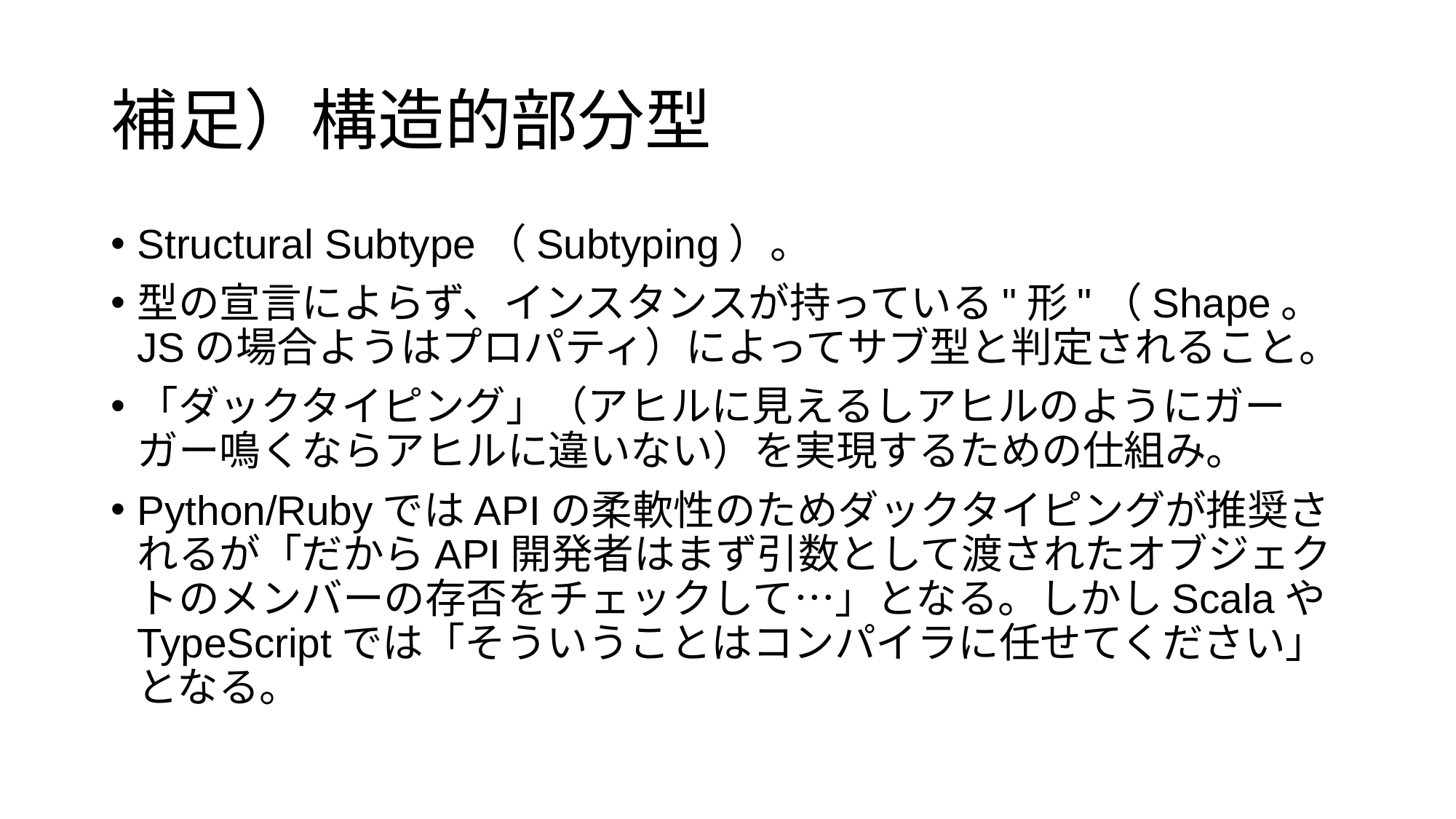

# 補足）構造的部分型
Structural Subtype（Subtyping）。
型の宣言によらず、インスタンスが持っている"形"（Shape。JSの場合ようはプロパティ）によってサブ型と判定されること。
「ダックタイピング」（アヒルに見えるしアヒルのようにガーガー鳴くならアヒルに違いない）を実現するための仕組み。
Python/RubyではAPIの柔軟性のためダックタイピングが推奨されるが「だからAPI開発者はまず引数として渡されたオブジェクトのメンバーの存否をチェックして…」となる。しかしScalaやTypeScriptでは「そういうことはコンパイラに任せてください」となる。